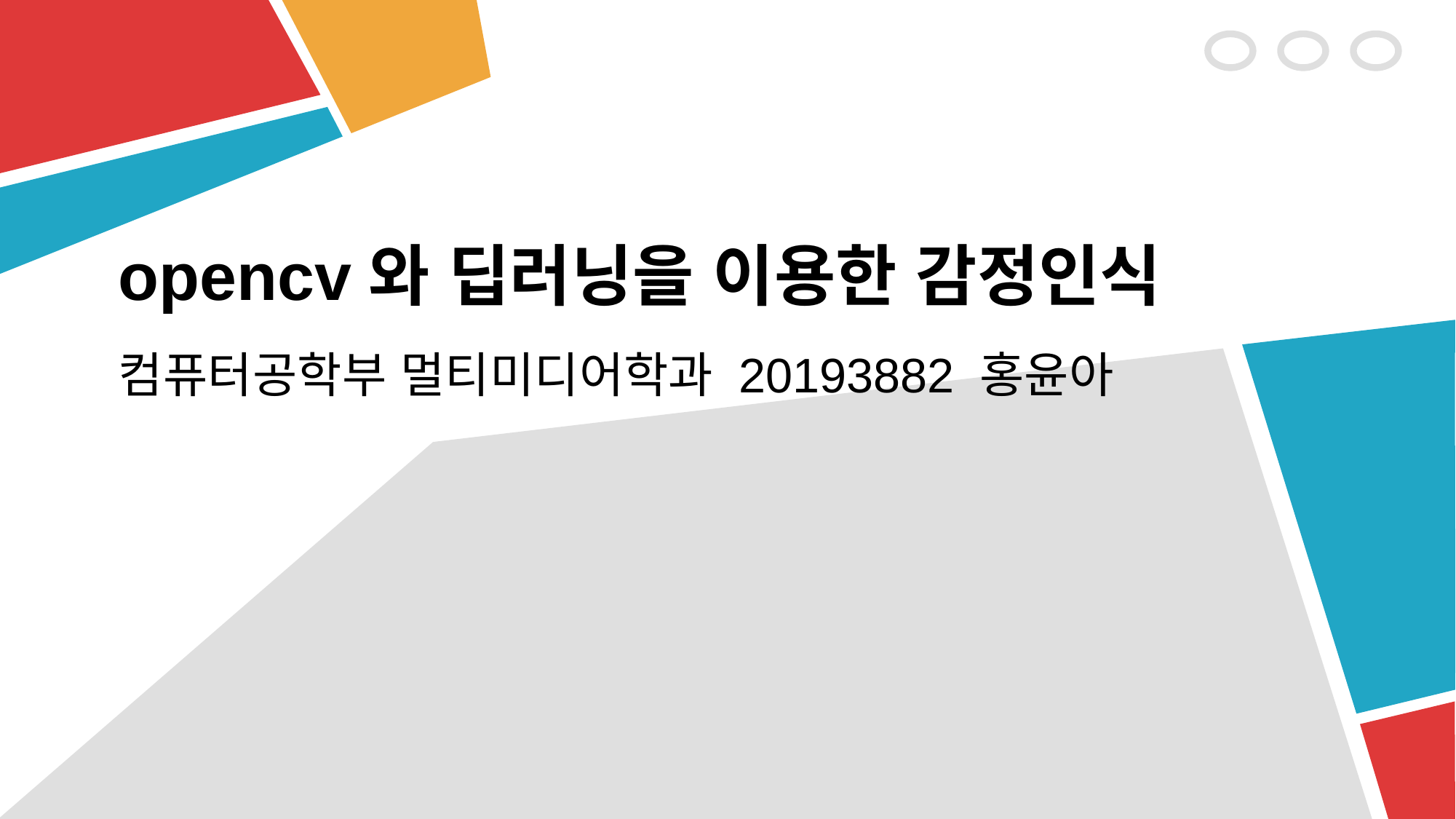

# opencv와 딥러닝을 이용한 감정인식
컴퓨터공학부 멀티미디어학과 20193882 홍윤아